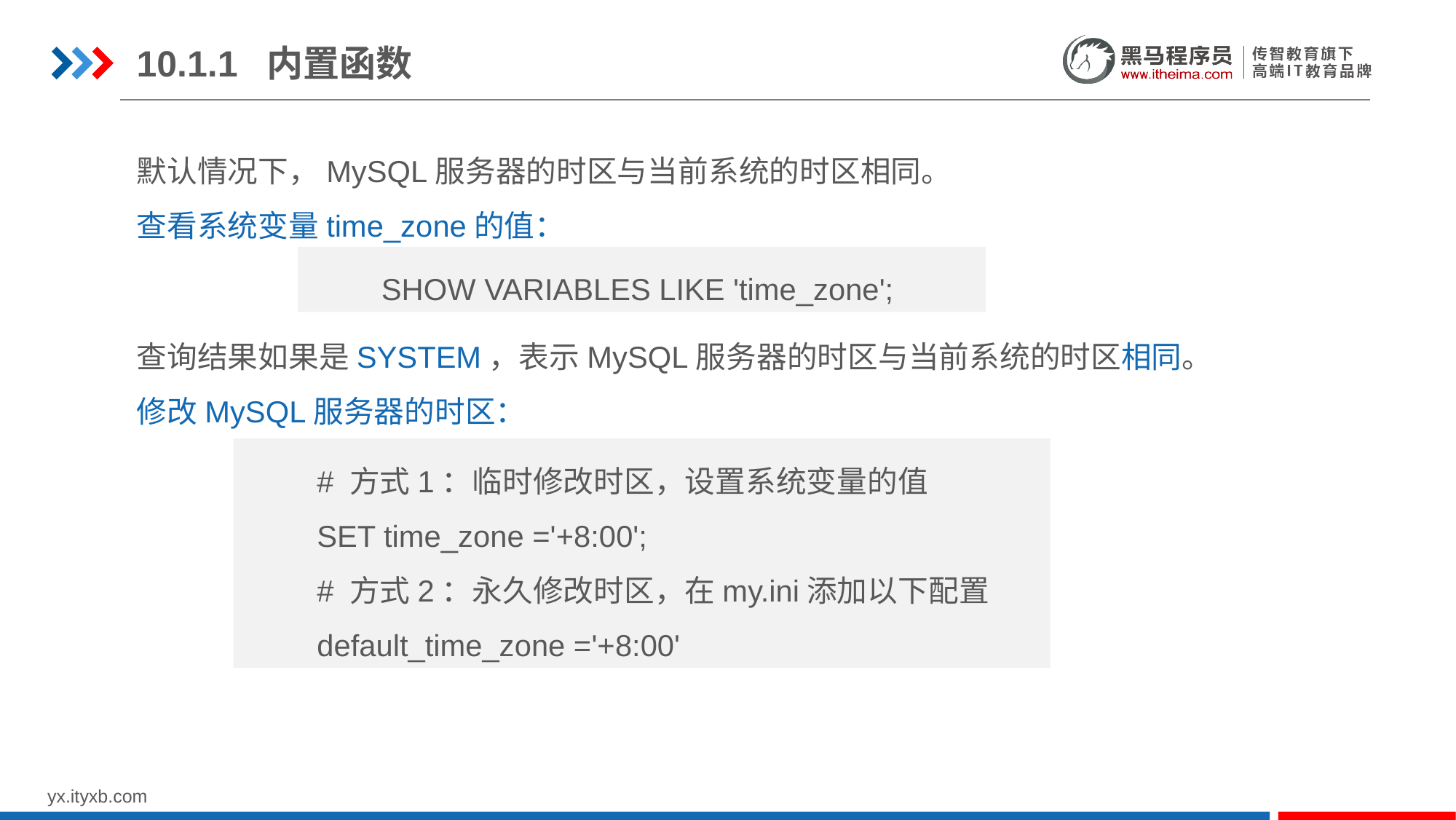

10.1.1  内置函数
默认情况下，MySQL服务器的时区与当前系统的时区相同。
查看系统变量time_zone的值：
SHOW VARIABLES LIKE 'time_zone';
查询结果如果是SYSTEM，表示MySQL服务器的时区与当前系统的时区相同。
修改MySQL服务器的时区：
# 方式1：临时修改时区，设置系统变量的值
SET time_zone ='+8:00';
# 方式2：永久修改时区，在my.ini添加以下配置
default_time_zone ='+8:00'